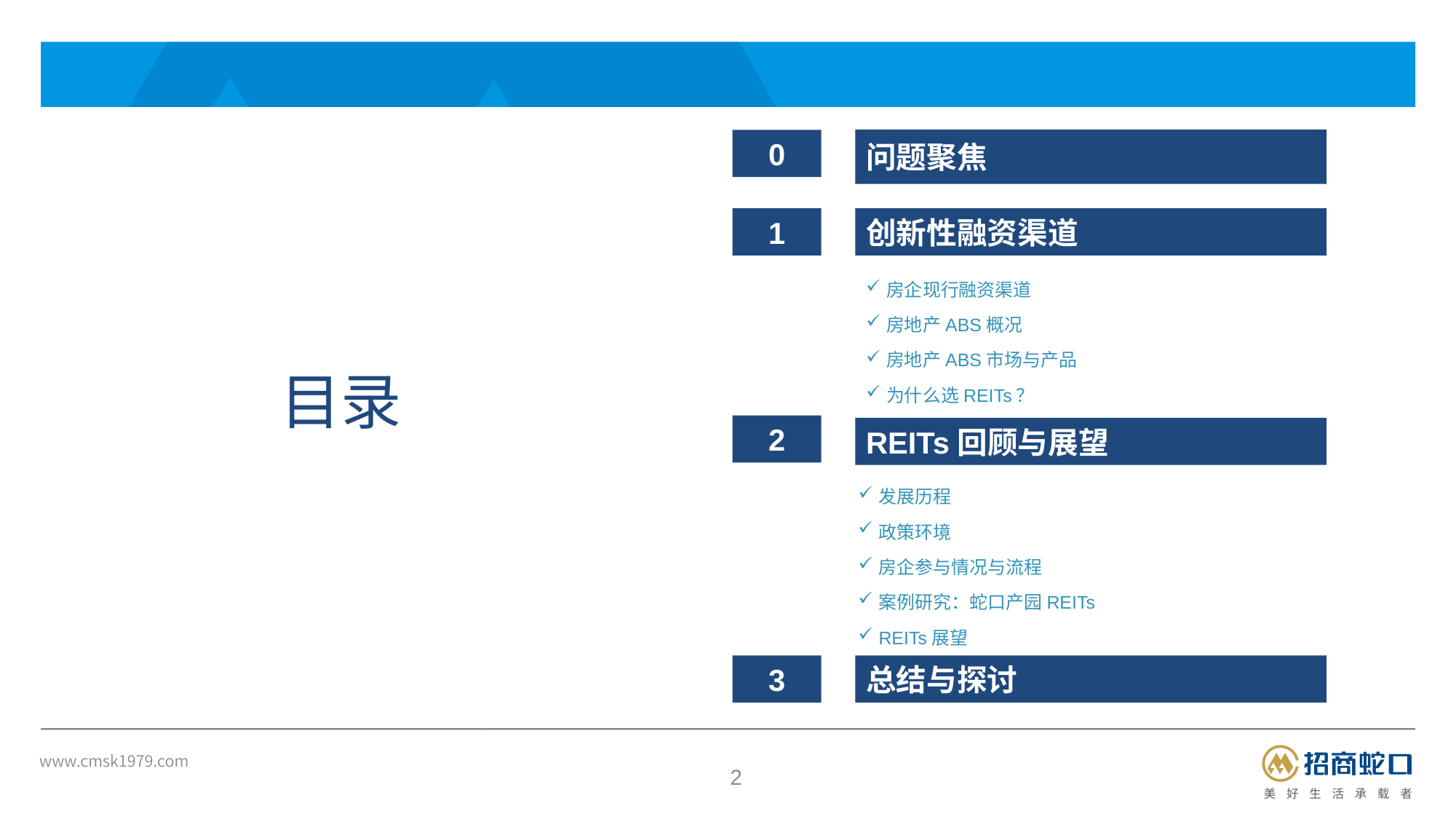

问题聚焦
0
1
创新性融资渠道
房企现行融资渠道
房地产ABS概况
房地产ABS市场与产品
为什么选REITs？
目录
2
REITs回顾与展望
发展历程
政策环境
房企参与情况与流程
案例研究：蛇口产园REITs
REITs展望
总结与探讨
3